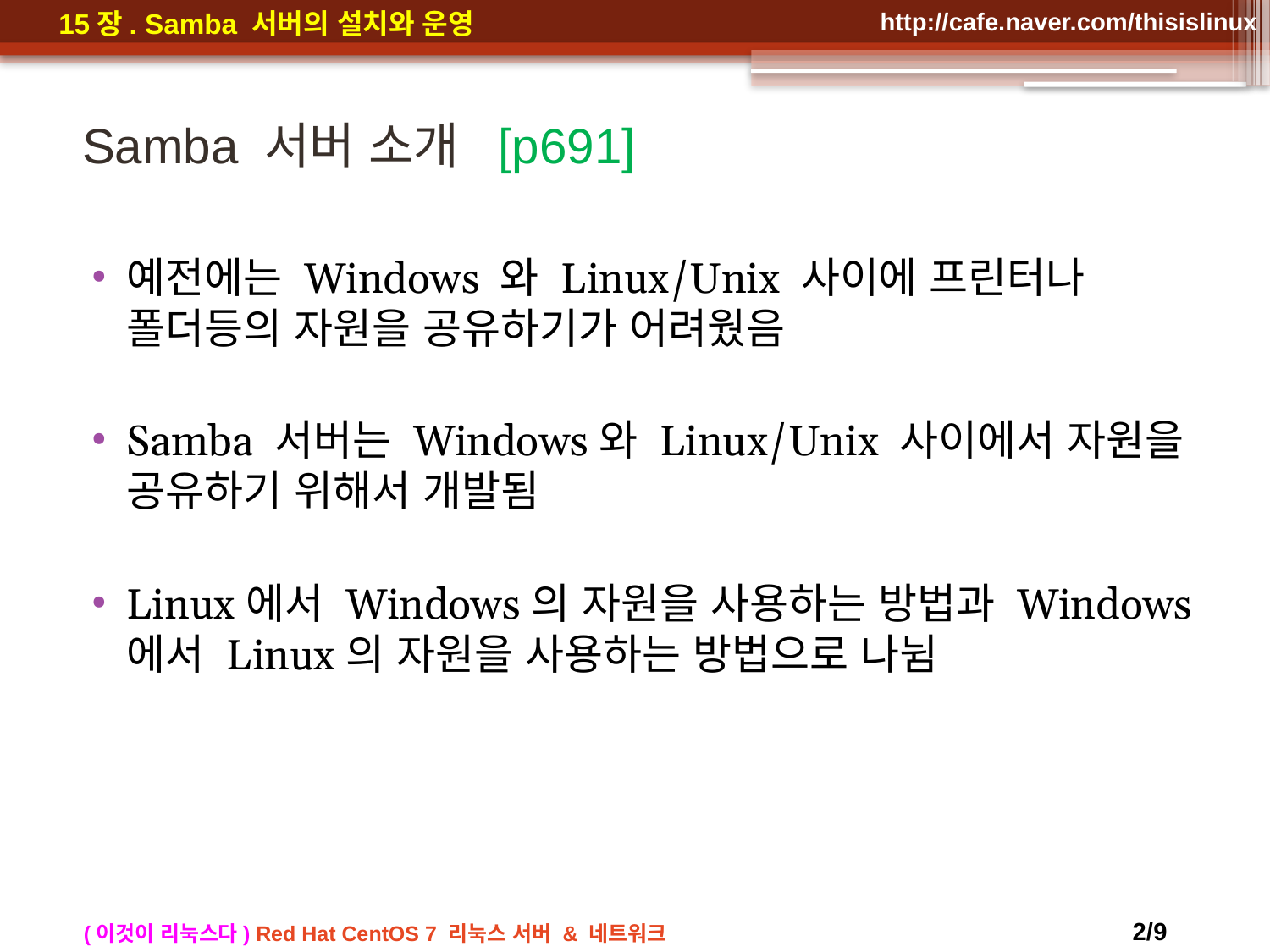

# Samba 서버 소개  [p691]

예전에는 Windows 와 Linux/Unix 사이에 프린터나 폴더등의 자원을 공유하기가 어려웠음

Samba 서버는 Windows와 Linux/Unix 사이에서 자원을 공유하기 위해서 개발됨

Linux에서 Windows의 자원을 사용하는 방법과 Windows에서 Linux의 자원을 사용하는 방법으로 나뉨